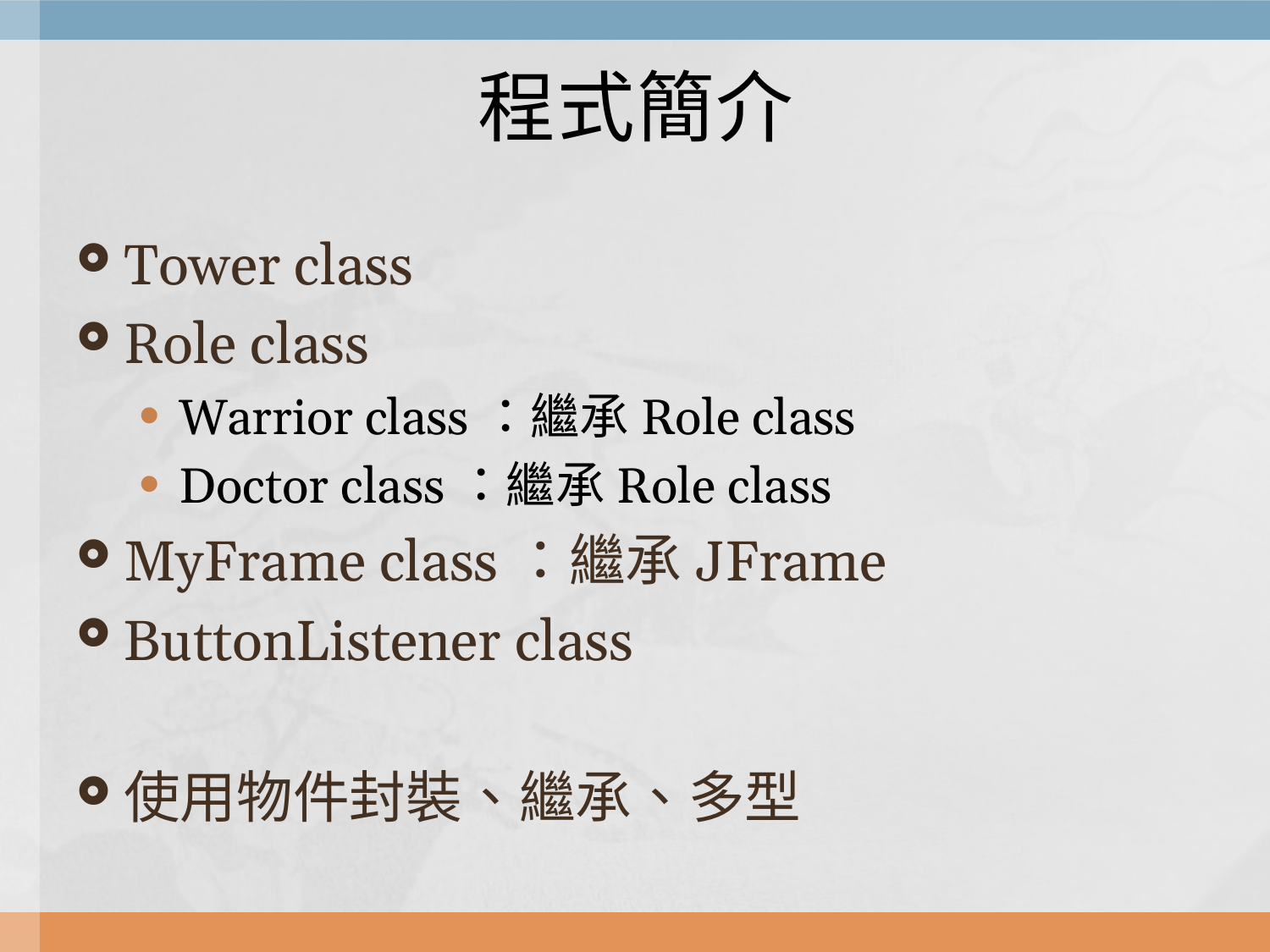

# 程式簡介
Tower class
Role class
Warrior class：繼承Role class
Doctor class：繼承Role class
MyFrame class：繼承JFrame
ButtonListener class

使用物件封裝、繼承、多型